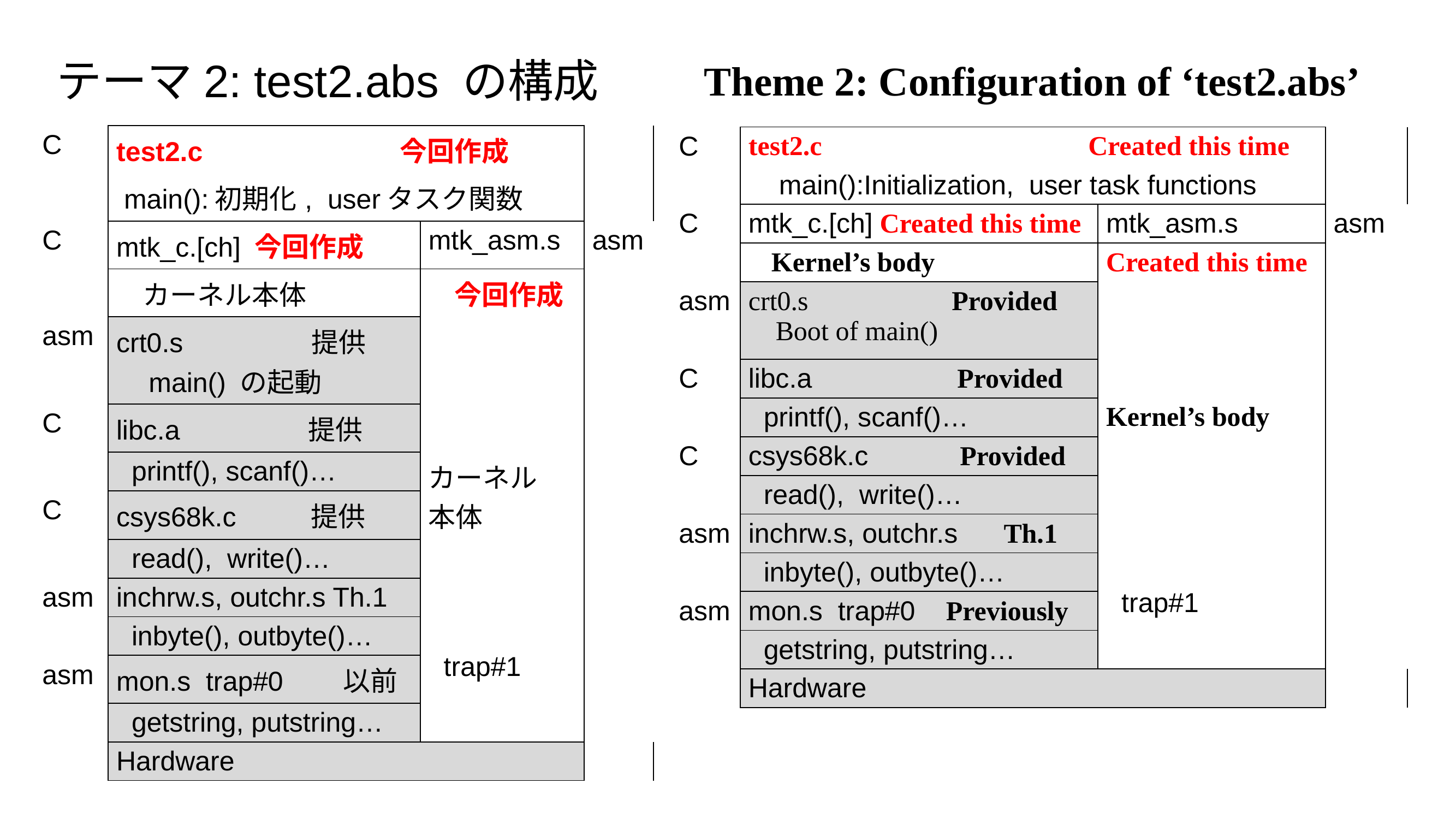

# テーマ2: test2.abs の構成
Theme 2: Configuration of ‘test2.abs’
| C | test2.c 今回作成 |  |  |
| --- | --- | --- | --- |
|  | main():初期化, userタスク関数 |  |  |
| C | mtk\_c.[ch] 今回作成 | mtk\_asm.s | asm |
|  | カーネル本体 | 今回作成 |  |
| asm | crt0.s 提供 main() の起動 |  |  |
|  |  |  |  |
| C | libc.a 提供 |  |  |
|  | printf(), scanf()… | カーネル 本体 |  |
| C | csys68k.c 提供 |  |  |
|  | read(), write()… |  |  |
| asm | inchrw.s, outchr.s Th.1 |  |  |
|  | inbyte(), outbyte()… | trap#1 |  |
| asm | mon.s trap#0 以前 |  |  |
|  | getstring, putstring… |  |  |
|  | Hardware |  |  |
| C | test2.c Created this time |  |  |
| --- | --- | --- | --- |
|  | main():Initialization, user task functions |  |  |
| C | mtk\_c.[ch] Created this time | mtk\_asm.s | asm |
|  | Kernel’s body | Created this time |  |
| asm | crt0.s Provided Boot of main() |  |  |
|  |  |  |  |
| C | libc.a Provided |  |  |
|  | printf(), scanf()… | Kernel’s body |  |
| C | csys68k.c Provided |  |  |
|  | read(), write()… |  |  |
| asm | inchrw.s, outchr.s Th.1 |  |  |
|  | inbyte(), outbyte()… | trap#1 |  |
| asm | mon.s trap#0 Previously |  |  |
|  | getstring, putstring… |  |  |
|  | Hardware |  |  |